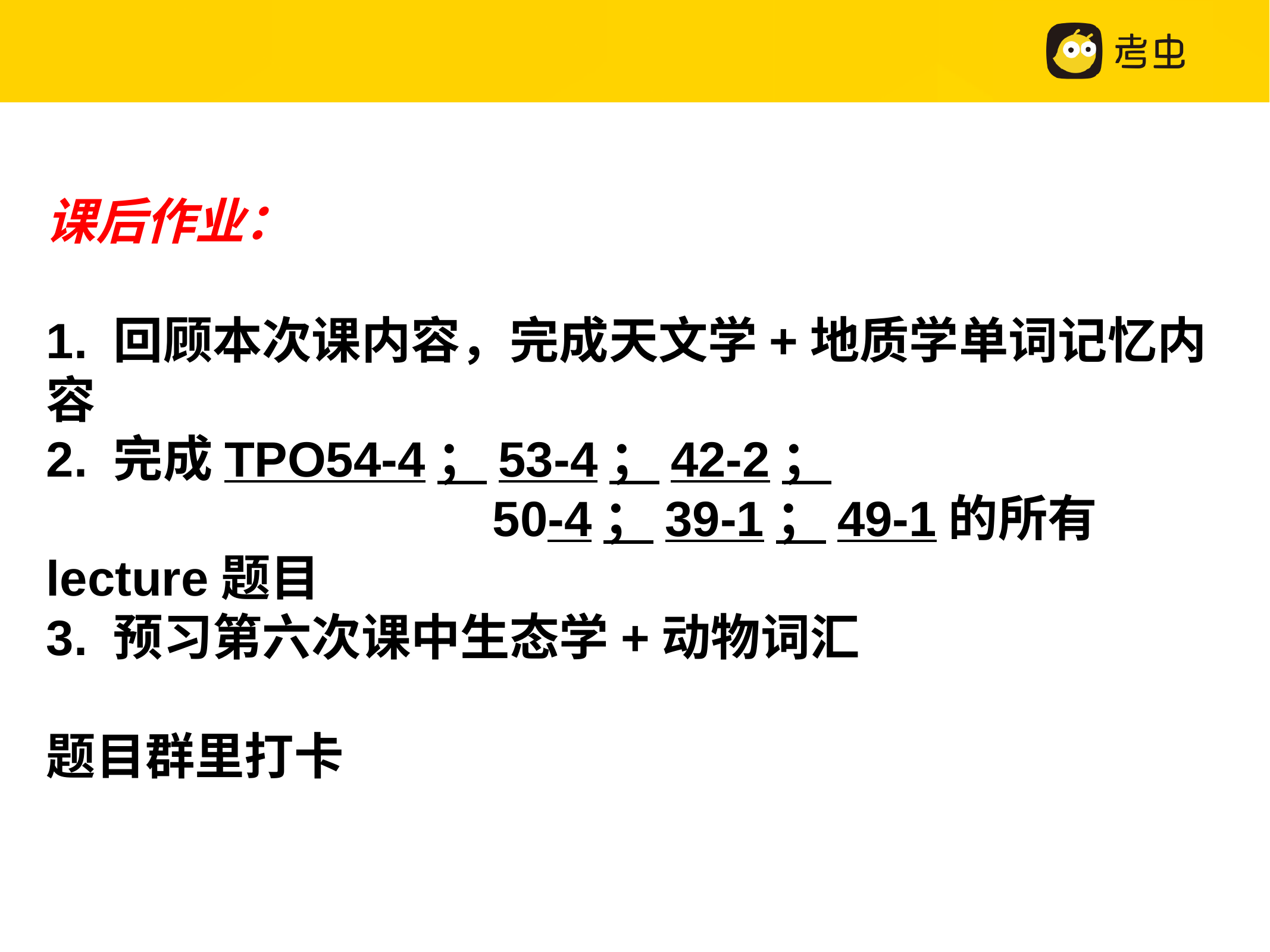

课后作业：

1. 回顾本次课内容，完成天文学+地质学单词记忆内容
2. 完成TPO54-4；53-4；42-2；
					50-4；39-1；49-1的所有lecture题目
3. 预习第六次课中生态学+动物词汇

题目群里打卡